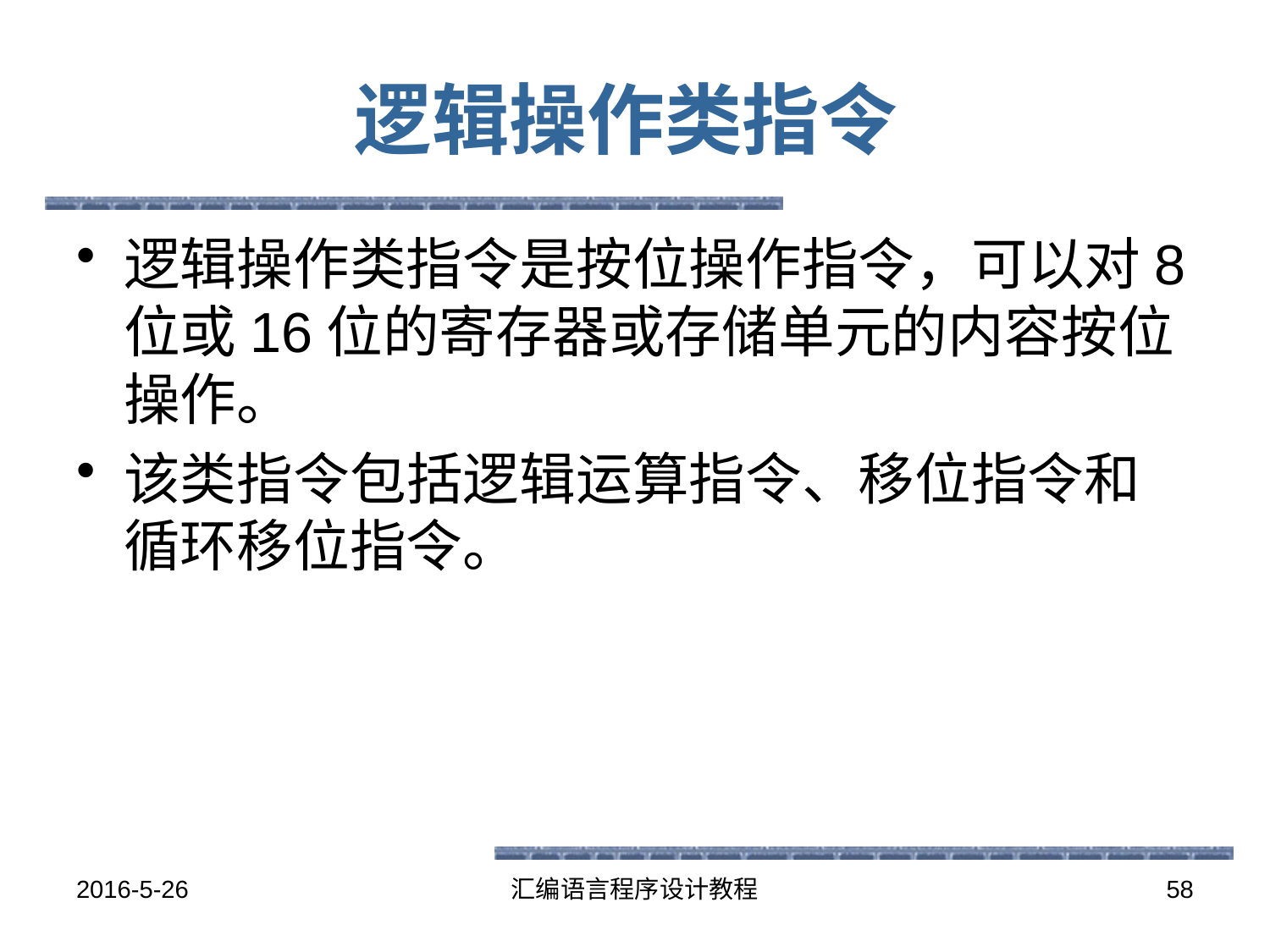

# 逻辑操作类指令
逻辑操作类指令是按位操作指令，可以对8位或16位的寄存器或存储单元的内容按位操作。
该类指令包括逻辑运算指令、移位指令和循环移位指令。
2016-5-26
汇编语言程序设计教程
58